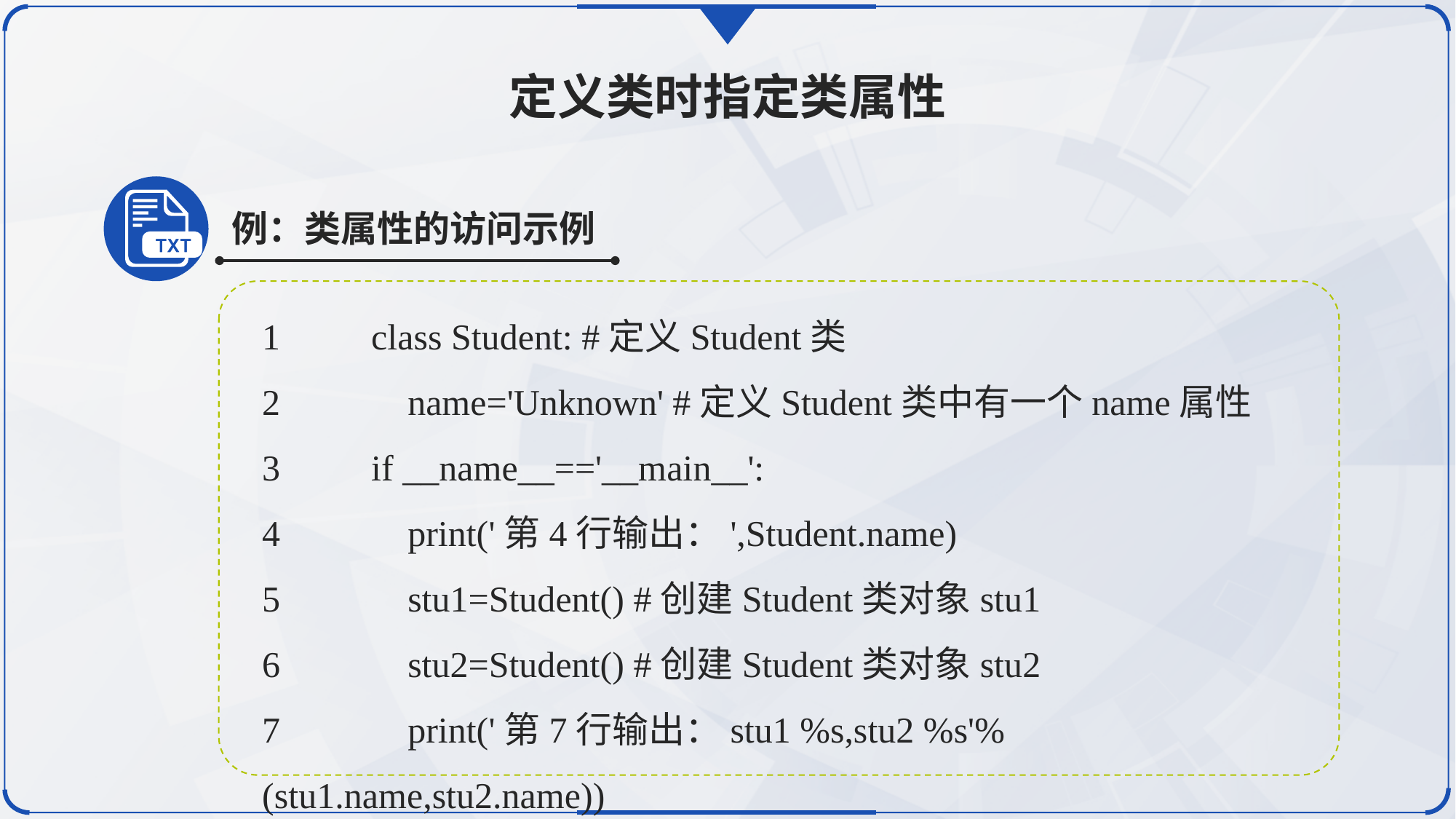

定义类时指定类属性

例：类属性的访问示例

1	class Student: #定义Student类
2	    name='Unknown' #定义Student类中有一个name属性
3	if __name__=='__main__':
4	    print('第4行输出：',Student.name)
5	    stu1=Student() #创建Student类对象stu1
6	    stu2=Student() #创建Student类对象stu2
7	    print('第7行输出：stu1 %s,stu2 %s'%(stu1.name,stu2.name))